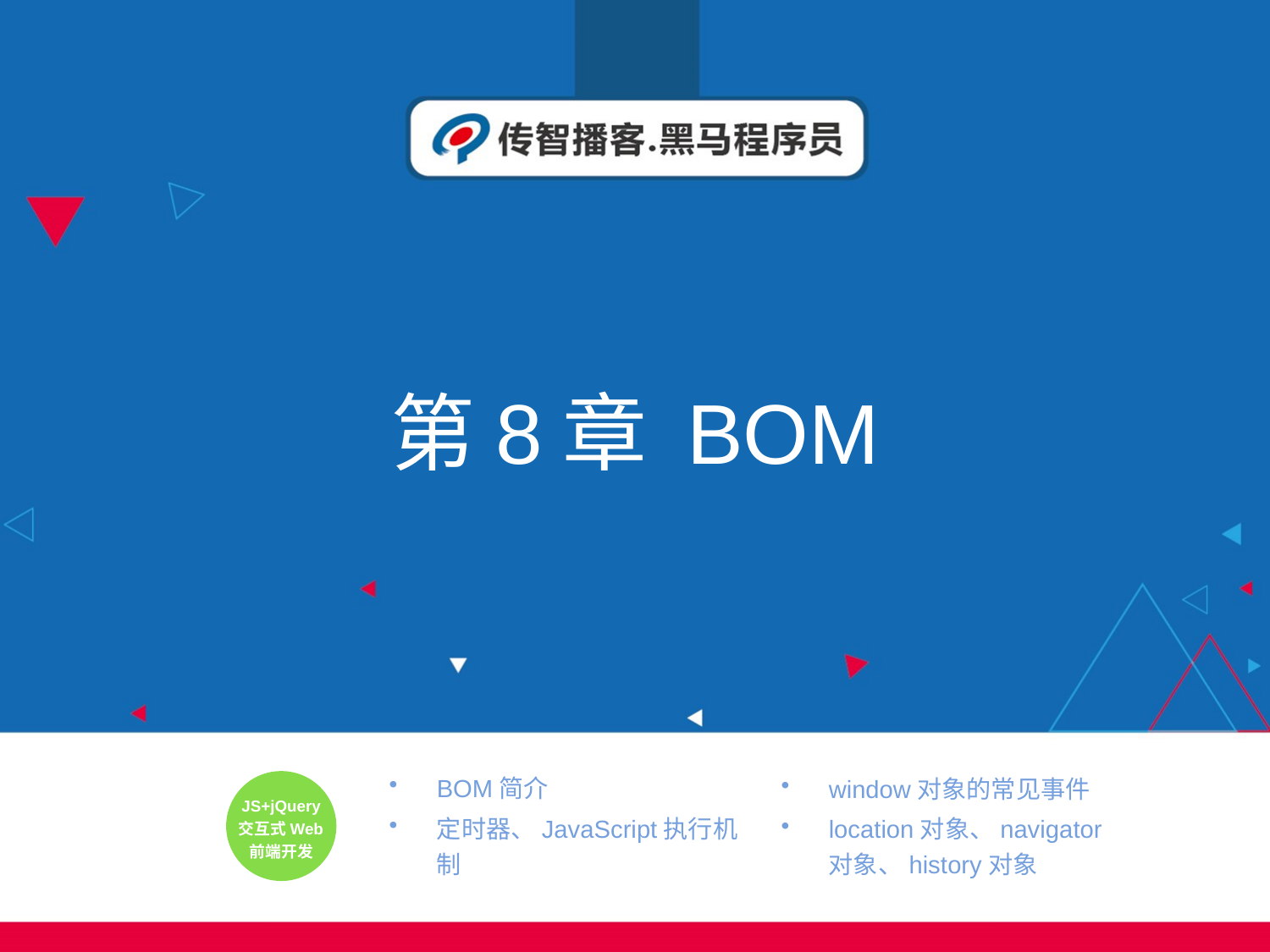

# 第8章 BOM

BOM简介
定时器、JavaScript执行机制

window对象的常见事件
location对象、navigator对象、history对象